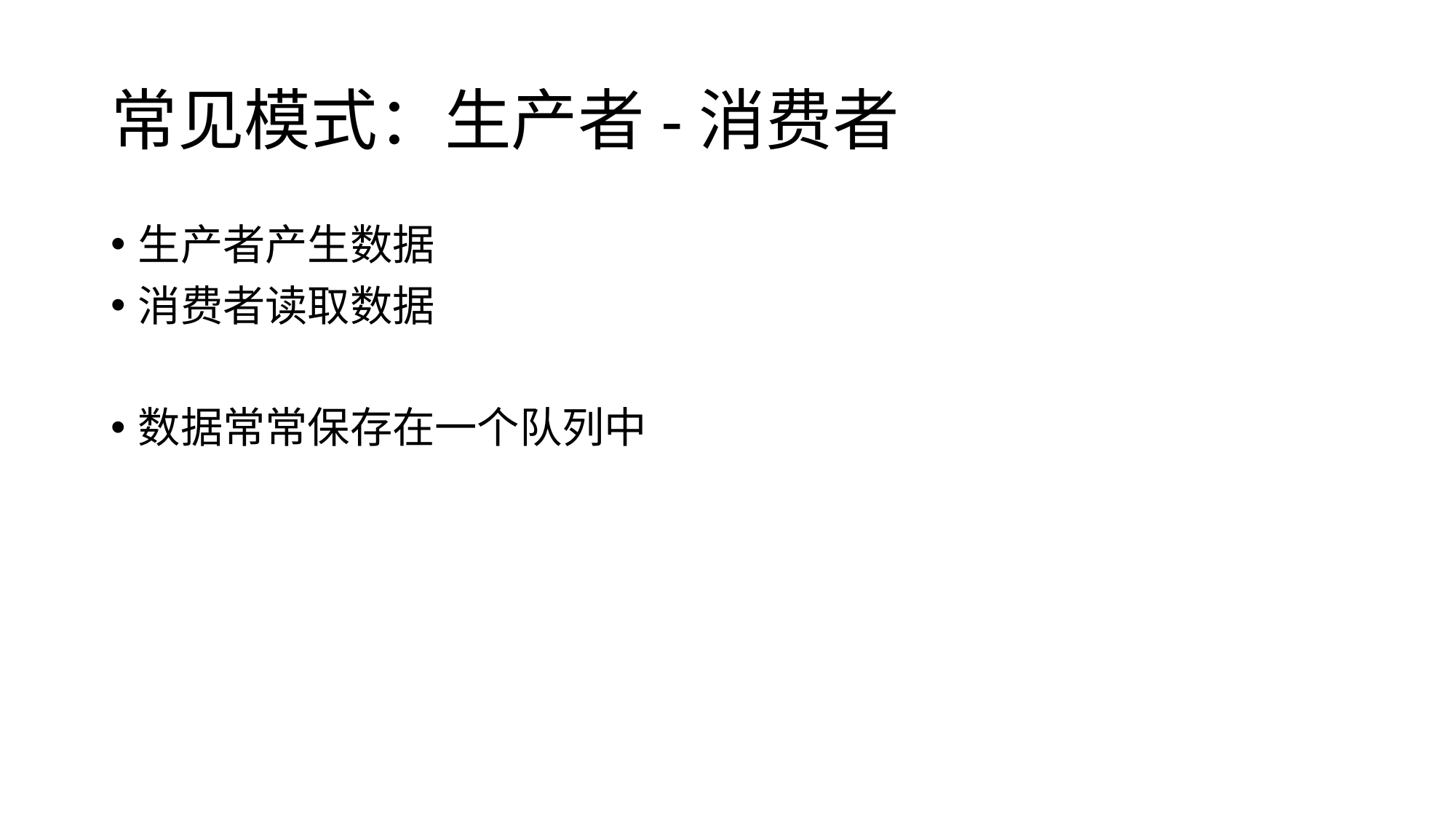

# 常见模式：生产者-消费者
生产者产生数据
消费者读取数据

数据常常保存在一个队列中